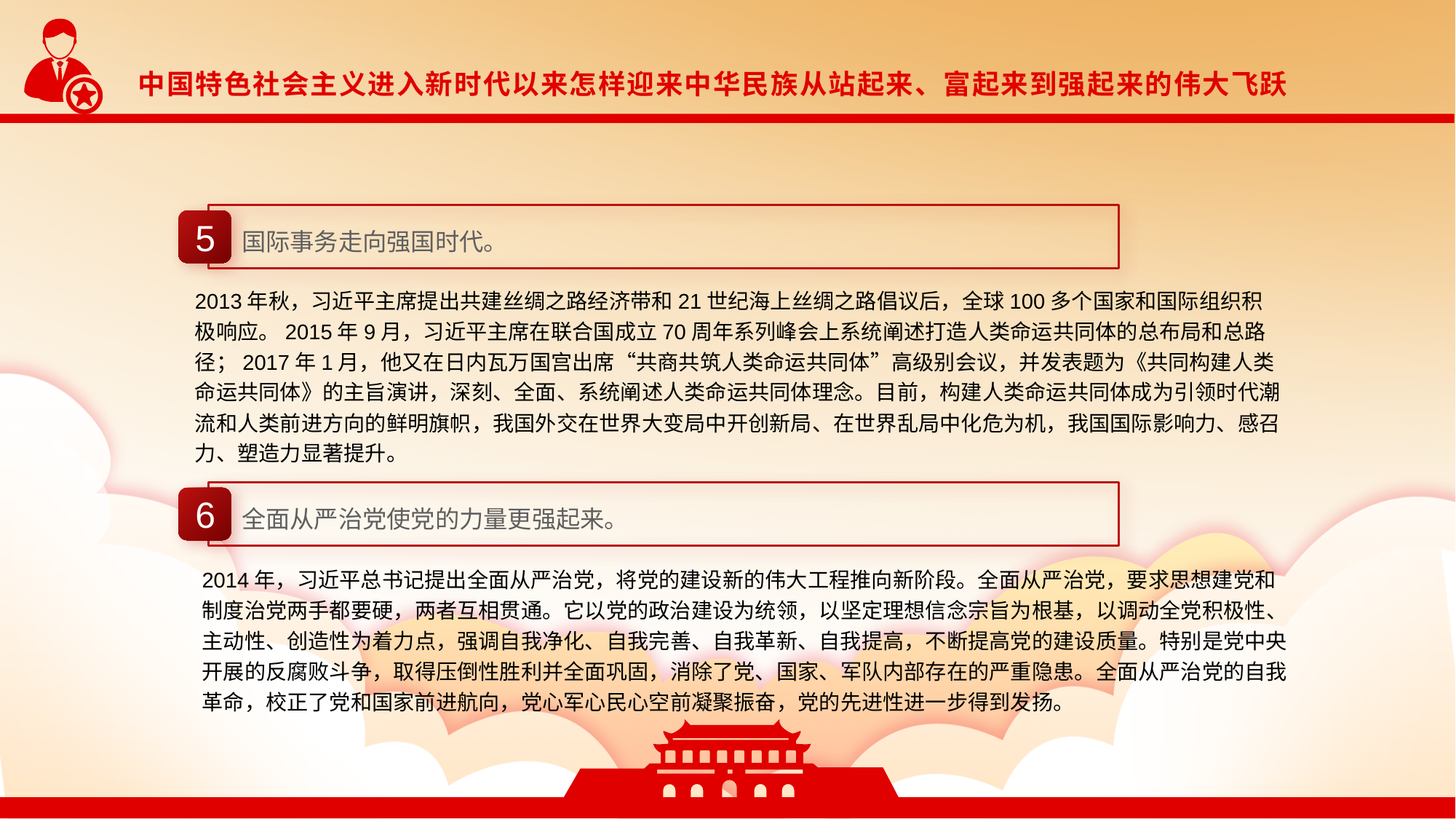

中国特色社会主义进入新时代以来怎样迎来中华民族从站起来、富起来到强起来的伟大飞跃

国际事务走向强国时代。
5

2013年秋，习近平主席提出共建丝绸之路经济带和21世纪海上丝绸之路倡议后，全球100多个国家和国际组织积极响应。2015年9月，习近平主席在联合国成立70周年系列峰会上系统阐述打造人类命运共同体的总布局和总路径；2017年1月，他又在日内瓦万国宫出席“共商共筑人类命运共同体”高级别会议，并发表题为《共同构建人类命运共同体》的主旨演讲，深刻、全面、系统阐述人类命运共同体理念。目前，构建人类命运共同体成为引领时代潮流和人类前进方向的鲜明旗帜，我国外交在世界大变局中开创新局、在世界乱局中化危为机，我国国际影响力、感召力、塑造力显著提升。

全面从严治党使党的力量更强起来。
6

2014年，习近平总书记提出全面从严治党，将党的建设新的伟大工程推向新阶段。全面从严治党，要求思想建党和制度治党两手都要硬，两者互相贯通。它以党的政治建设为统领，以坚定理想信念宗旨为根基，以调动全党积极性、主动性、创造性为着力点，强调自我净化、自我完善、自我革新、自我提高，不断提高党的建设质量。特别是党中央开展的反腐败斗争，取得压倒性胜利并全面巩固，消除了党、国家、军队内部存在的严重隐患。全面从严治党的自我革命，校正了党和国家前进航向，党心军心民心空前凝聚振奋，党的先进性进一步得到发扬。